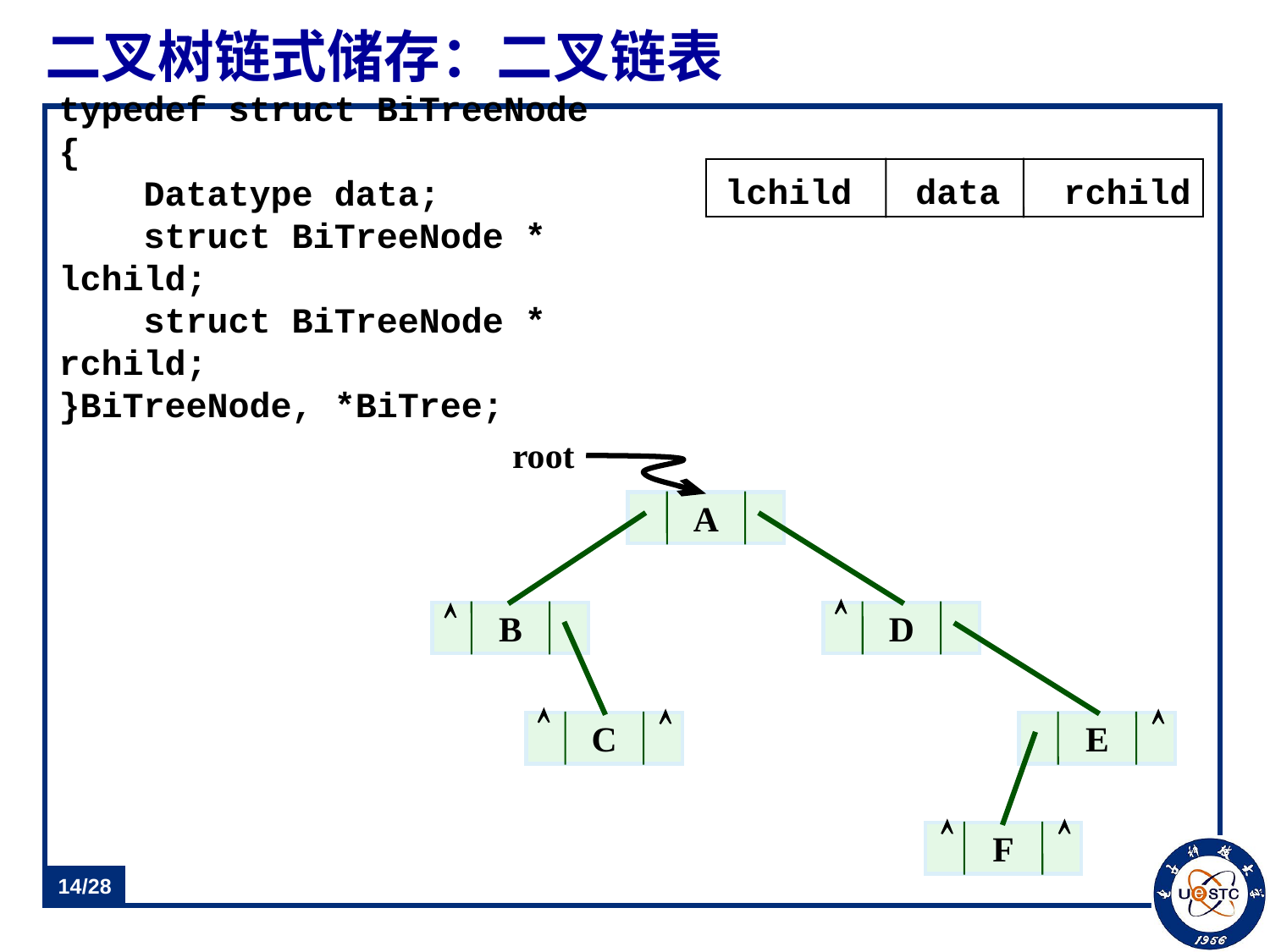

# 二叉树链式储存：二叉链表
typedef struct BiTreeNode
{
    Datatype data;
    struct BiTreeNode * lchild;
    struct BiTreeNode * rchild;
}BiTreeNode, *BiTree;

lchild   data   rchild
root

A

∧
∧
B

D

∧
∧
∧
C

E

∧
∧
F

14/28